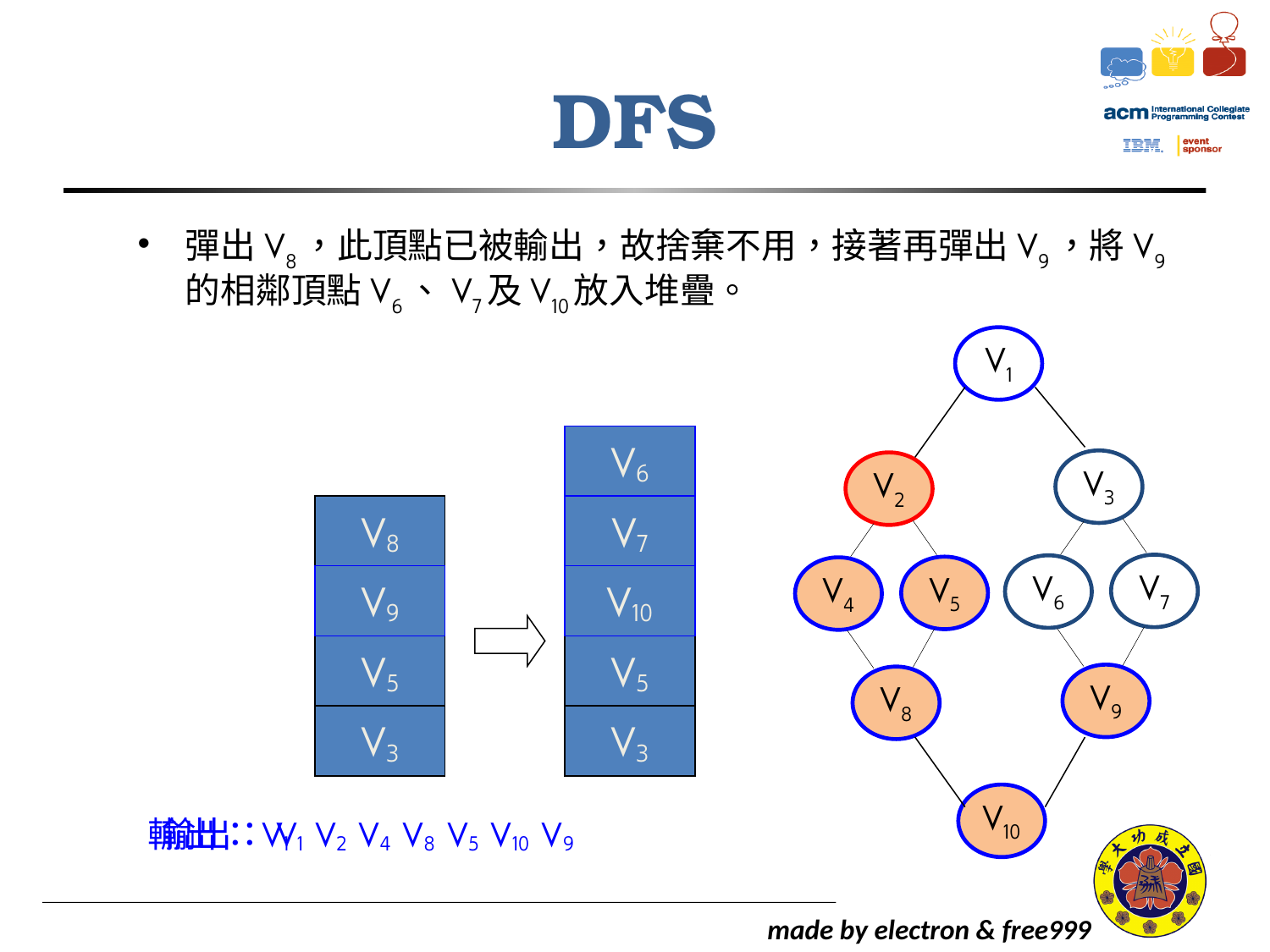

# DFS
彈出V8，此頂點已被輸出，故捨棄不用，接著再彈出V9，將V9的相鄰頂點V6、V7及V10放入堆疊。

V1

V6
V3
V2
V8
V7

V7
V6
V5
V4
V9
V10

V5
V5
V9
V8
V3
V3

V10
輸出：V1  V2  V4  V8  V5  V10  V9
輸出：V1